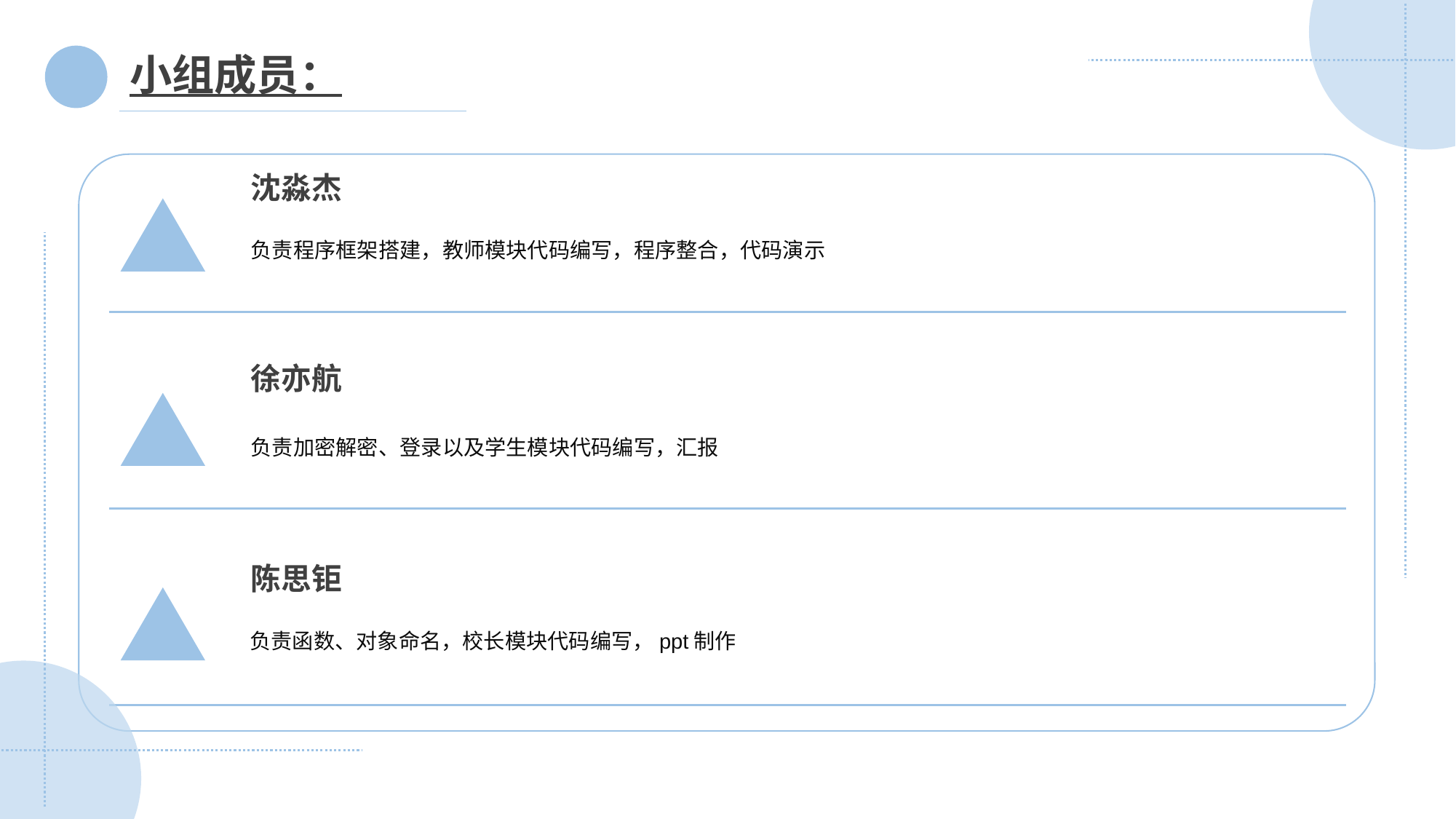

小组成员：

沈淼杰

负责程序框架搭建，教师模块代码编写，程序整合，代码演示
徐亦航

负责加密解密、登录以及学生模块代码编写，汇报
陈思钜

负责函数、对象命名，校长模块代码编写，ppt制作